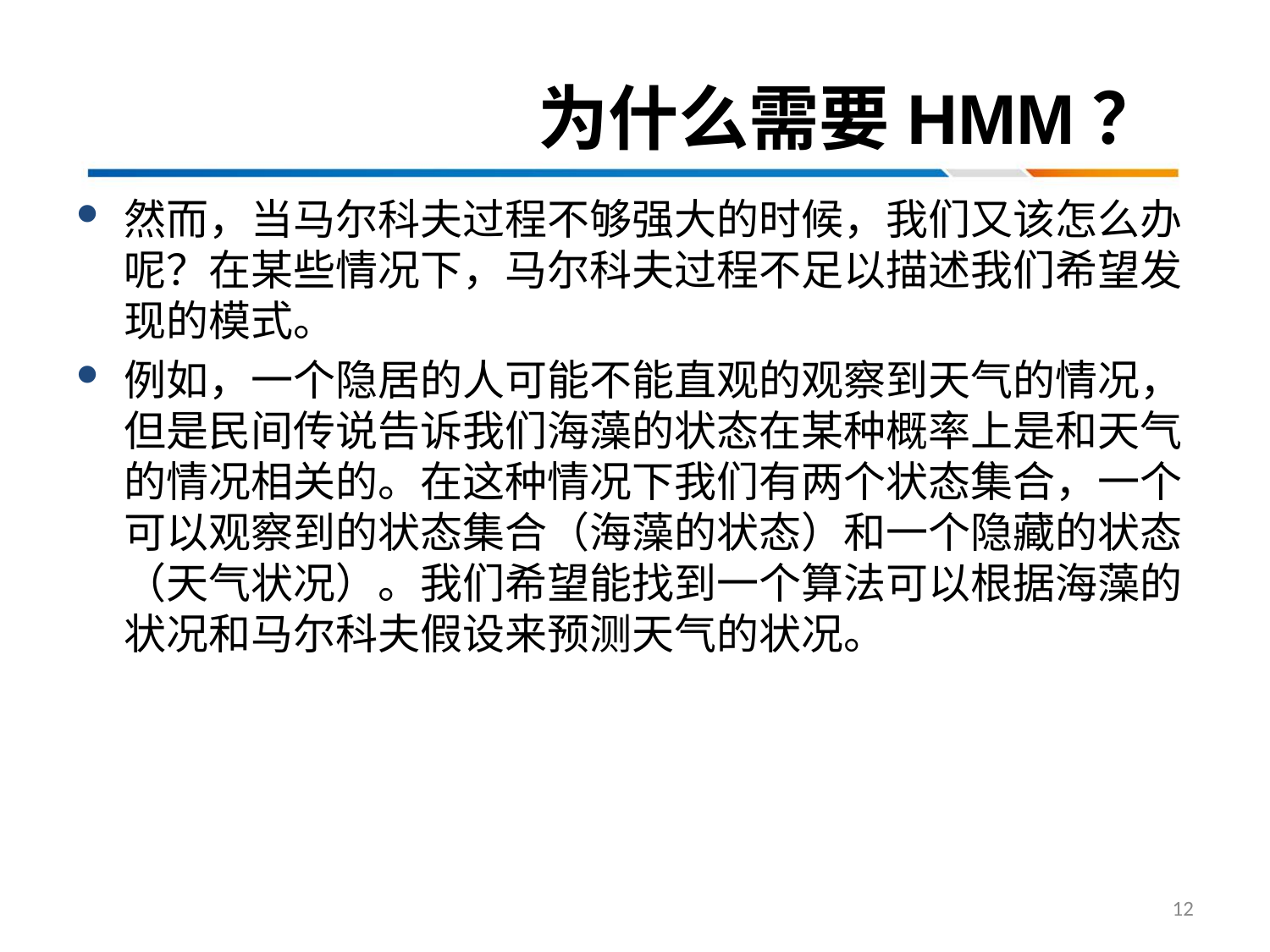

# 为什么需要HMM？
然而，当马尔科夫过程不够强大的时候，我们又该怎么办呢？在某些情况下，马尔科夫过程不足以描述我们希望发现的模式。
例如，一个隐居的人可能不能直观的观察到天气的情况，但是民间传说告诉我们海藻的状态在某种概率上是和天气的情况相关的。在这种情况下我们有两个状态集合，一个可以观察到的状态集合（海藻的状态）和一个隐藏的状态（天气状况）。我们希望能找到一个算法可以根据海藻的状况和马尔科夫假设来预测天气的状况。
12